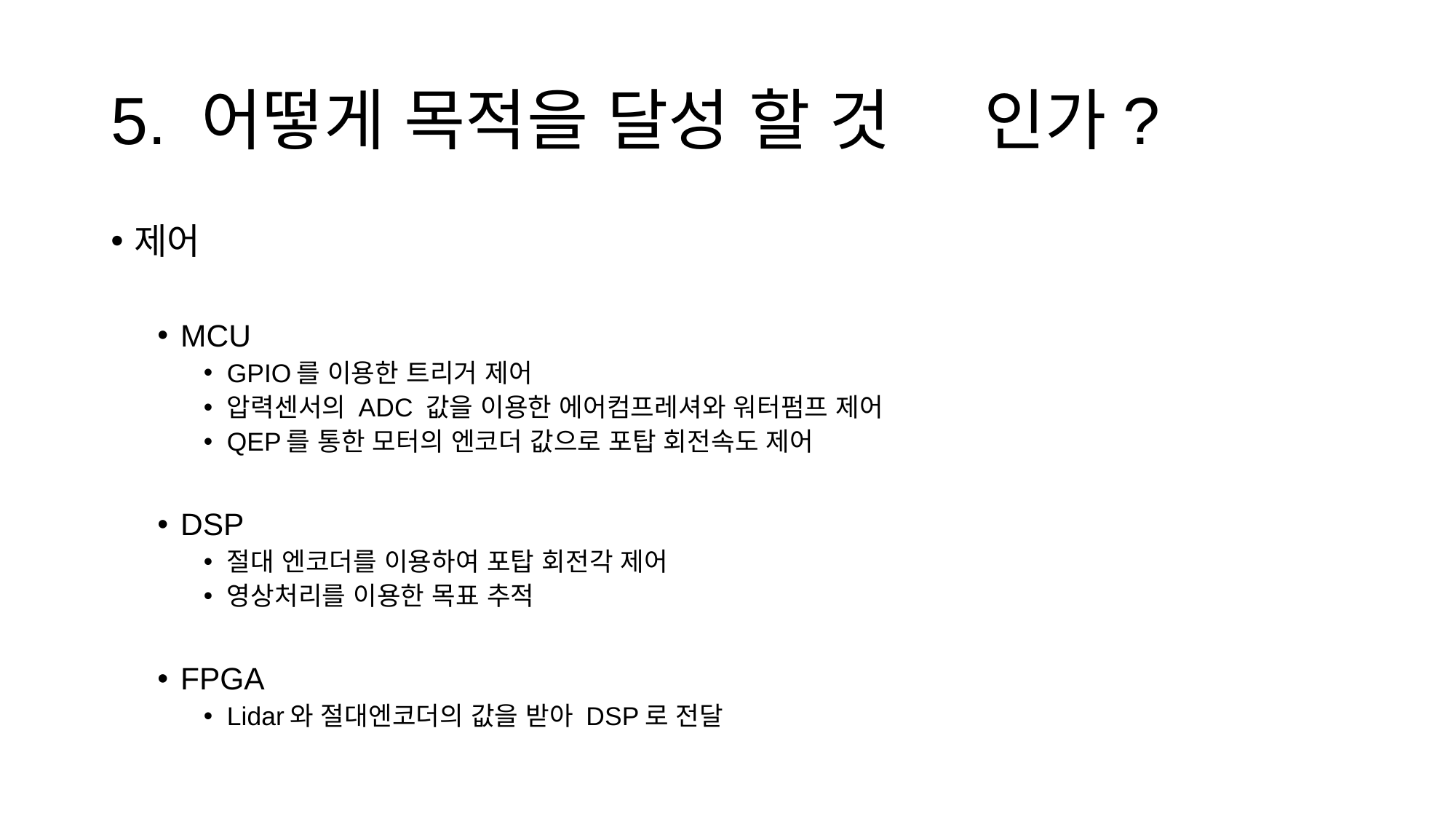

# 5. 어떻게 목적을 달성 할 것	인가?
제어

MCU
GPIO를 이용한 트리거 제어
압력센서의 ADC 값을 이용한 에어컴프레셔와 워터펌프 제어
QEP를 통한 모터의 엔코더 값으로 포탑 회전속도 제어

DSP
절대 엔코더를 이용하여 포탑 회전각 제어
영상처리를 이용한 목표 추적

FPGA
Lidar와 절대엔코더의 값을 받아 DSP로 전달